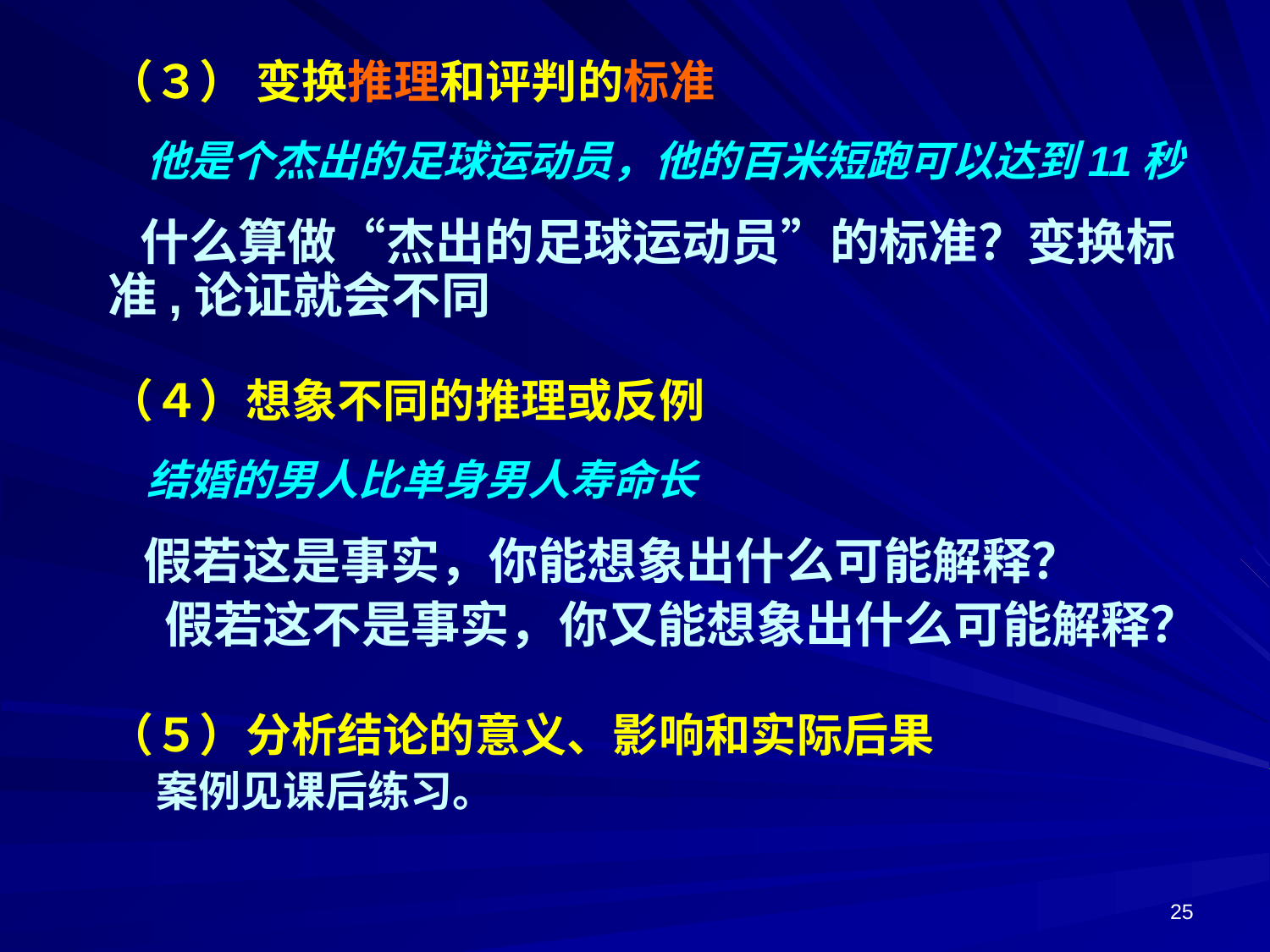

（３） 变换推理和评判的标准

   他是个杰出的足球运动员，他的百米短跑可以达到11秒

  什么算做“杰出的足球运动员”的标准？变换标准,论证就会不同

（４）想象不同的推理或反例

　 结婚的男人比单身男人寿命长

   假若这是事实，你能想象出什么可能解释？
    假若这不是事实，你又能想象出什么可能解释？

（５）分析结论的意义、影响和实际后果
    案例见课后练习。
25